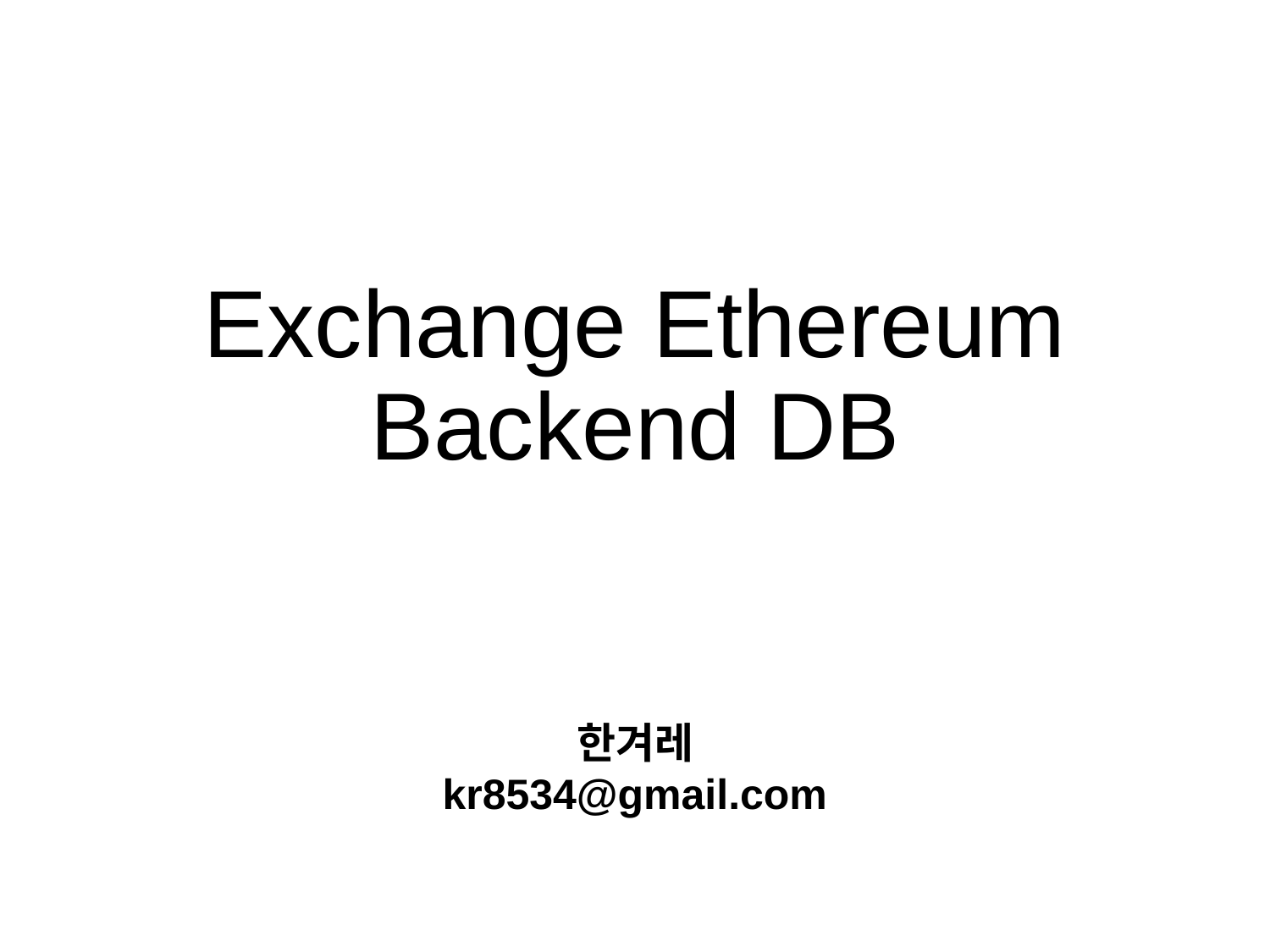

# Exchange Ethereum Backend DB
한겨레
kr8534@gmail.com